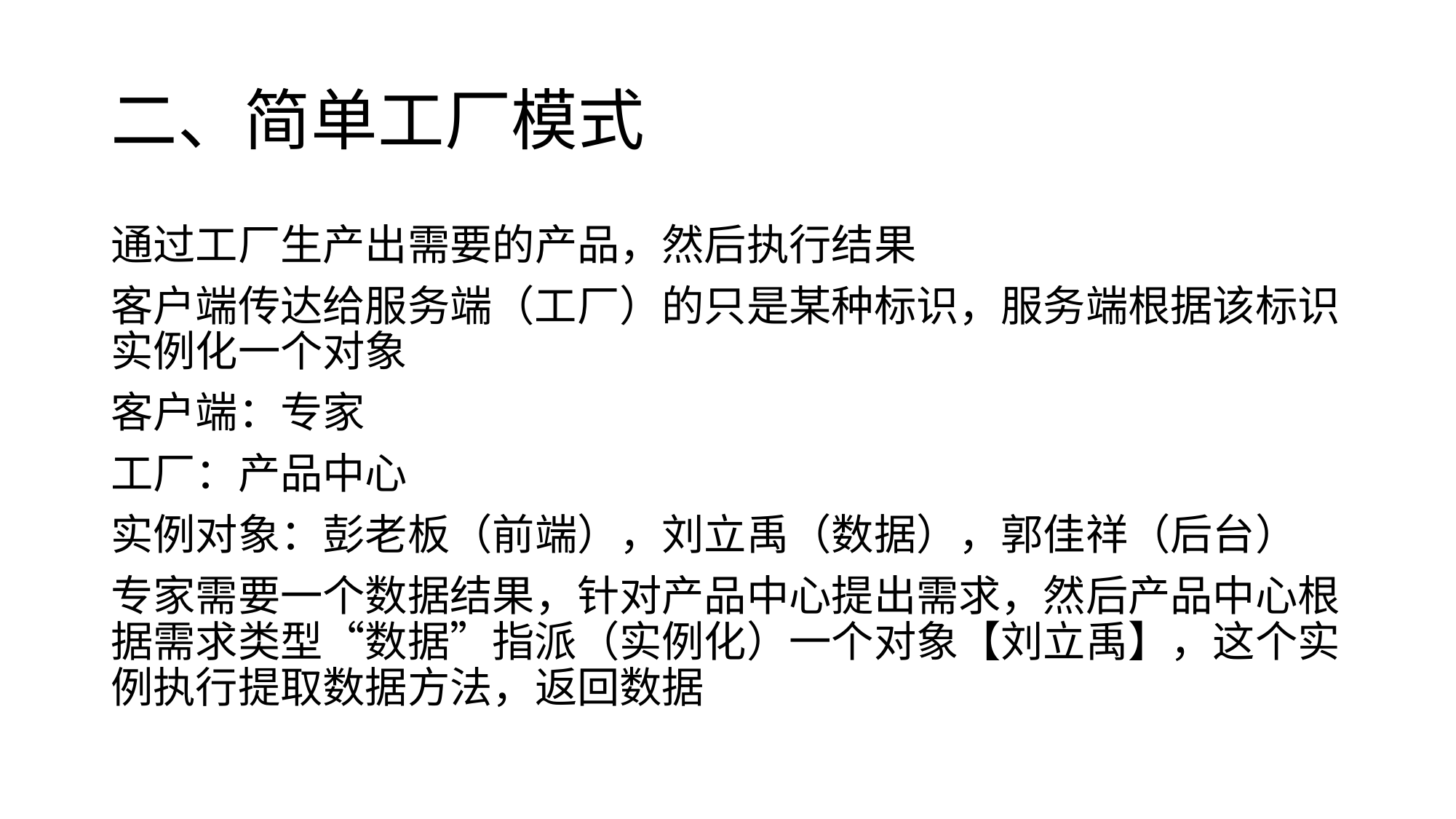

# 二、简单工厂模式
通过工厂生产出需要的产品，然后执行结果
客户端传达给服务端（工厂）的只是某种标识，服务端根据该标识实例化一个对象
客户端：专家
工厂：产品中心
实例对象：彭老板（前端），刘立禹（数据），郭佳祥（后台）
专家需要一个数据结果，针对产品中心提出需求，然后产品中心根据需求类型“数据”指派（实例化）一个对象【刘立禹】，这个实例执行提取数据方法，返回数据